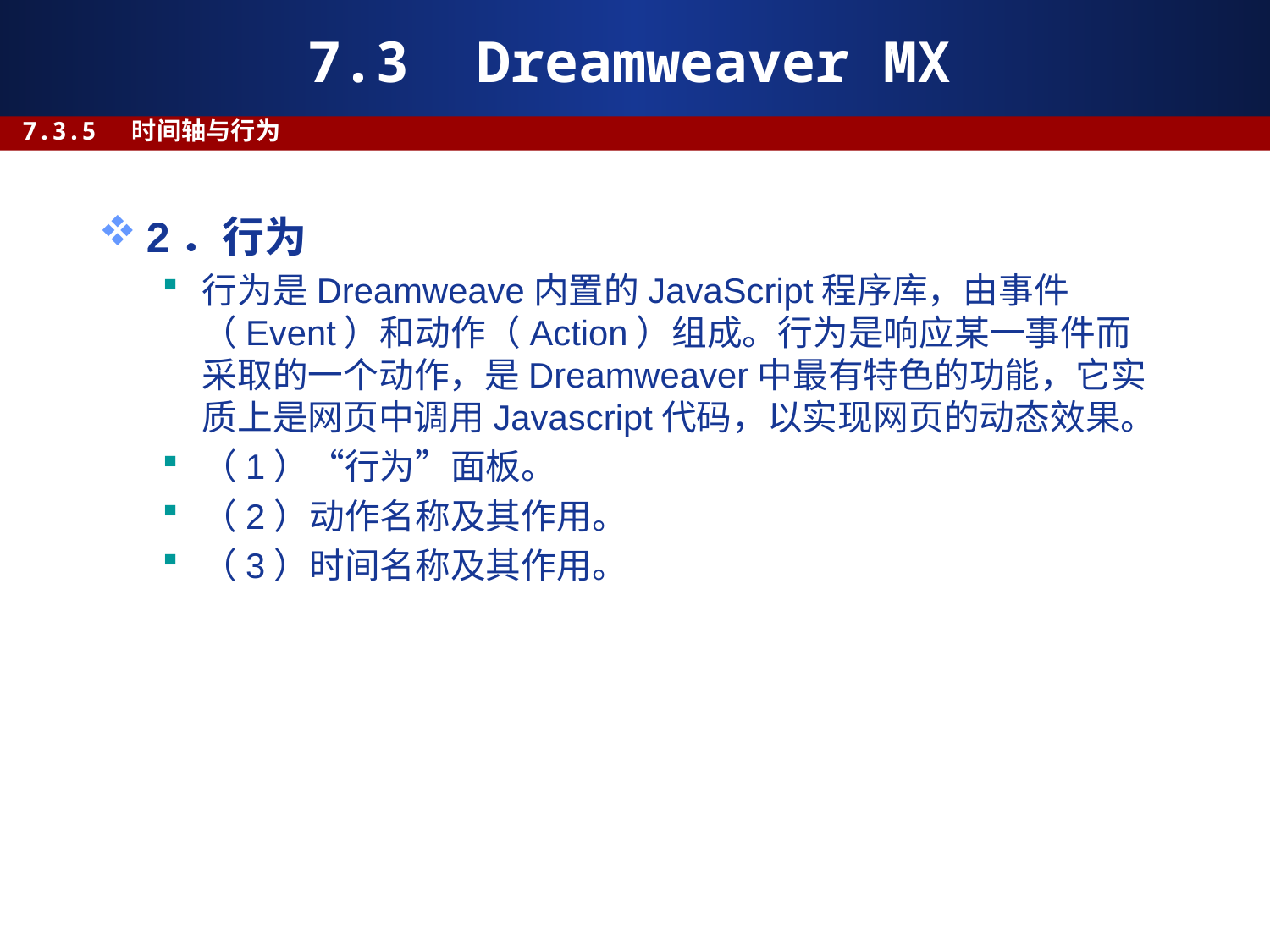

# 7.3  Dreamweaver MX
7.3.5  时间轴与行为
2．行为
行为是Dreamweave内置的JavaScript程序库，由事件（Event）和动作（Action）组成。行为是响应某一事件而采取的一个动作，是Dreamweaver中最有特色的功能，它实质上是网页中调用Javascript代码，以实现网页的动态效果。
（1）“行为”面板。
（2）动作名称及其作用。
（3）时间名称及其作用。